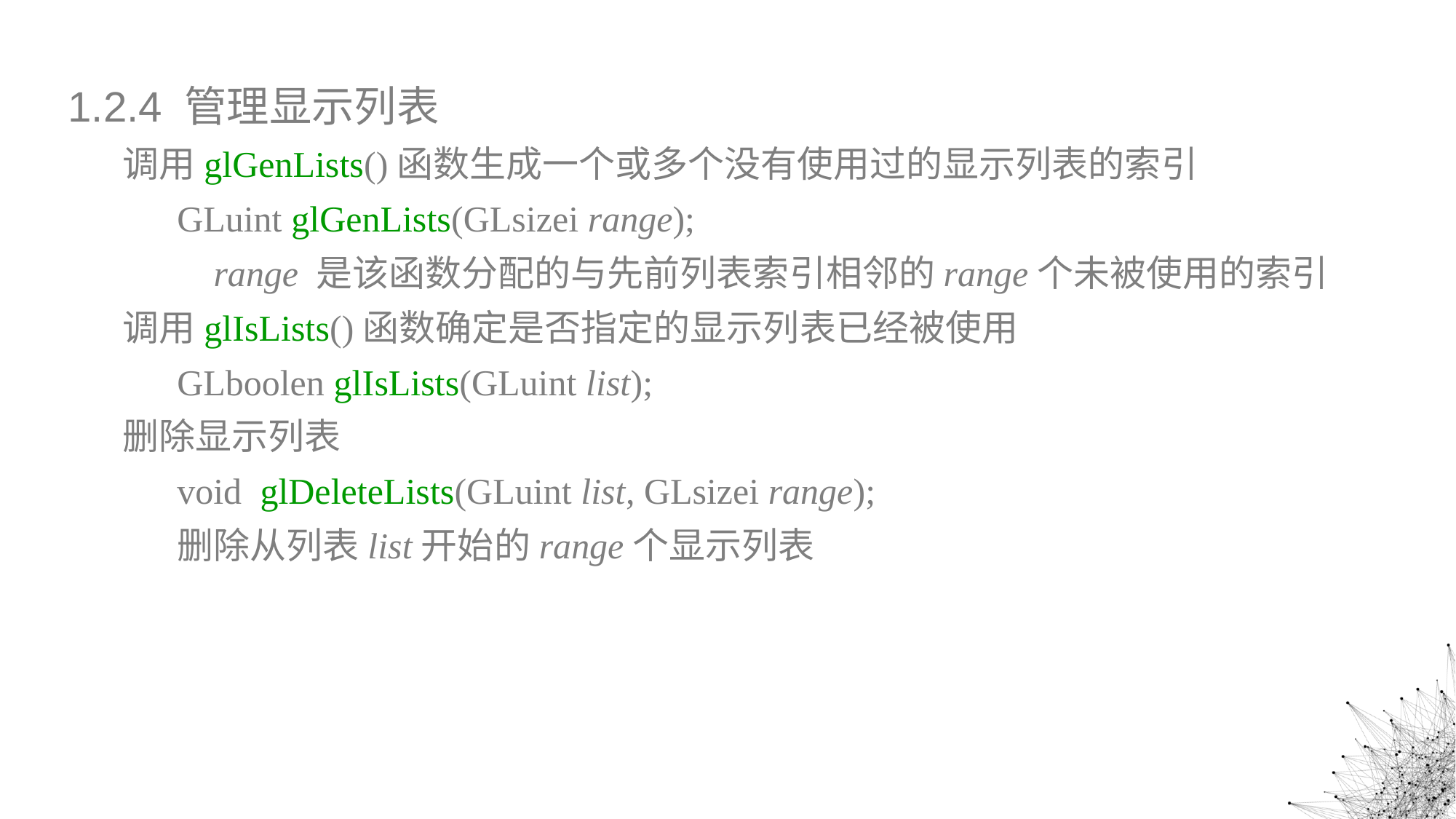

1.2.4 管理显示列表
调用glGenLists()函数生成一个或多个没有使用过的显示列表的索引
GLuint glGenLists(GLsizei range);
    range 是该函数分配的与先前列表索引相邻的range个未被使用的索引
调用glIsLists()函数确定是否指定的显示列表已经被使用
GLboolen glIsLists(GLuint list);
删除显示列表
void  glDeleteLists(GLuint list, GLsizei range);
删除从列表list开始的range个显示列表